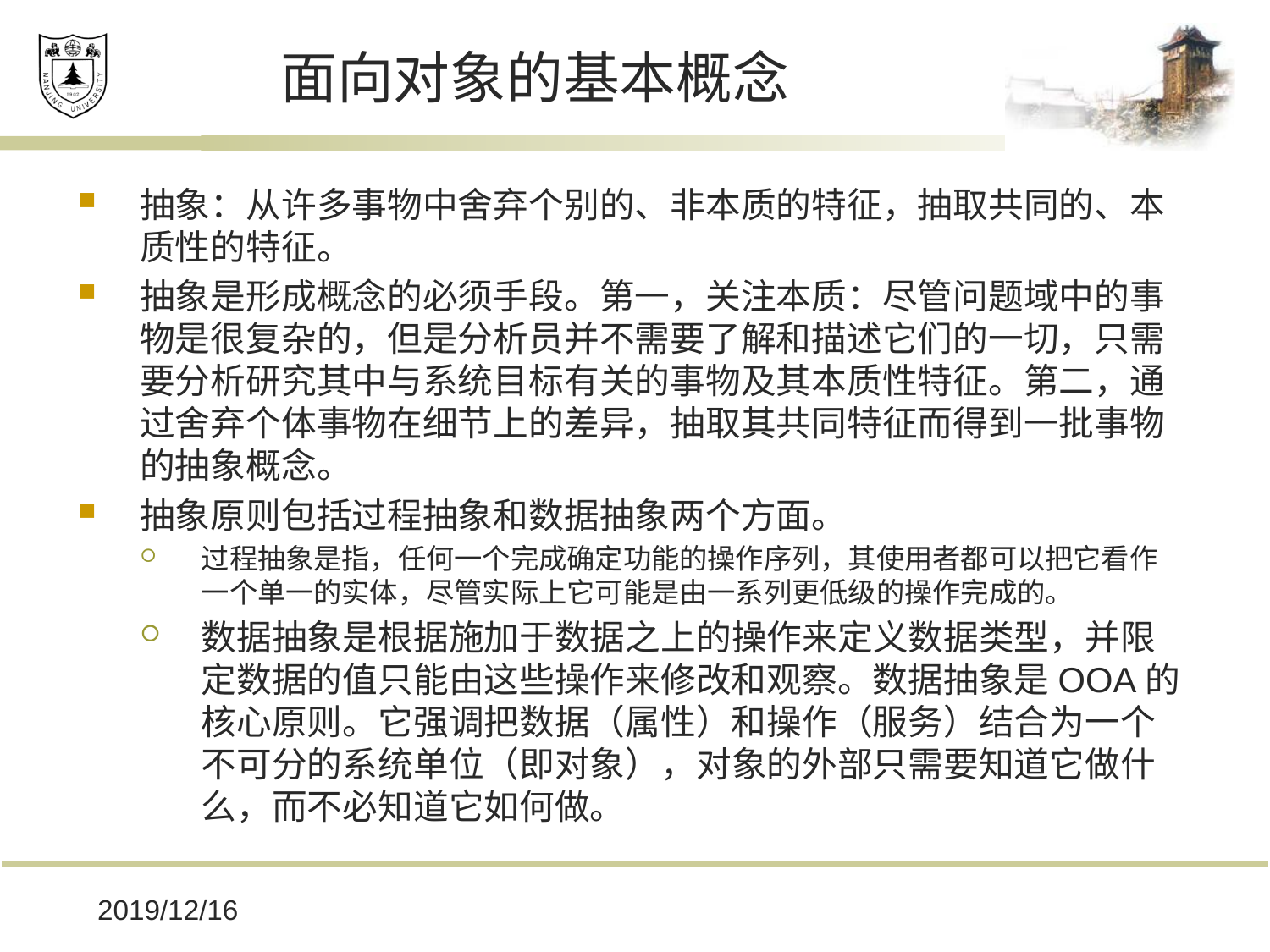

# 面向对象的基本概念
抽象：从许多事物中舍弃个别的、非本质的特征，抽取共同的、本质性的特征。
抽象是形成概念的必须手段。第一，关注本质：尽管问题域中的事物是很复杂的，但是分析员并不需要了解和描述它们的一切，只需要分析研究其中与系统目标有关的事物及其本质性特征。第二，通过舍弃个体事物在细节上的差异，抽取其共同特征而得到一批事物的抽象概念。
抽象原则包括过程抽象和数据抽象两个方面。
过程抽象是指，任何一个完成确定功能的操作序列，其使用者都可以把它看作一个单一的实体，尽管实际上它可能是由一系列更低级的操作完成的。
数据抽象是根据施加于数据之上的操作来定义数据类型，并限定数据的值只能由这些操作来修改和观察。数据抽象是OOA的核心原则。它强调把数据（属性）和操作（服务）结合为一个不可分的系统单位（即对象），对象的外部只需要知道它做什么，而不必知道它如何做。

2019/12/16